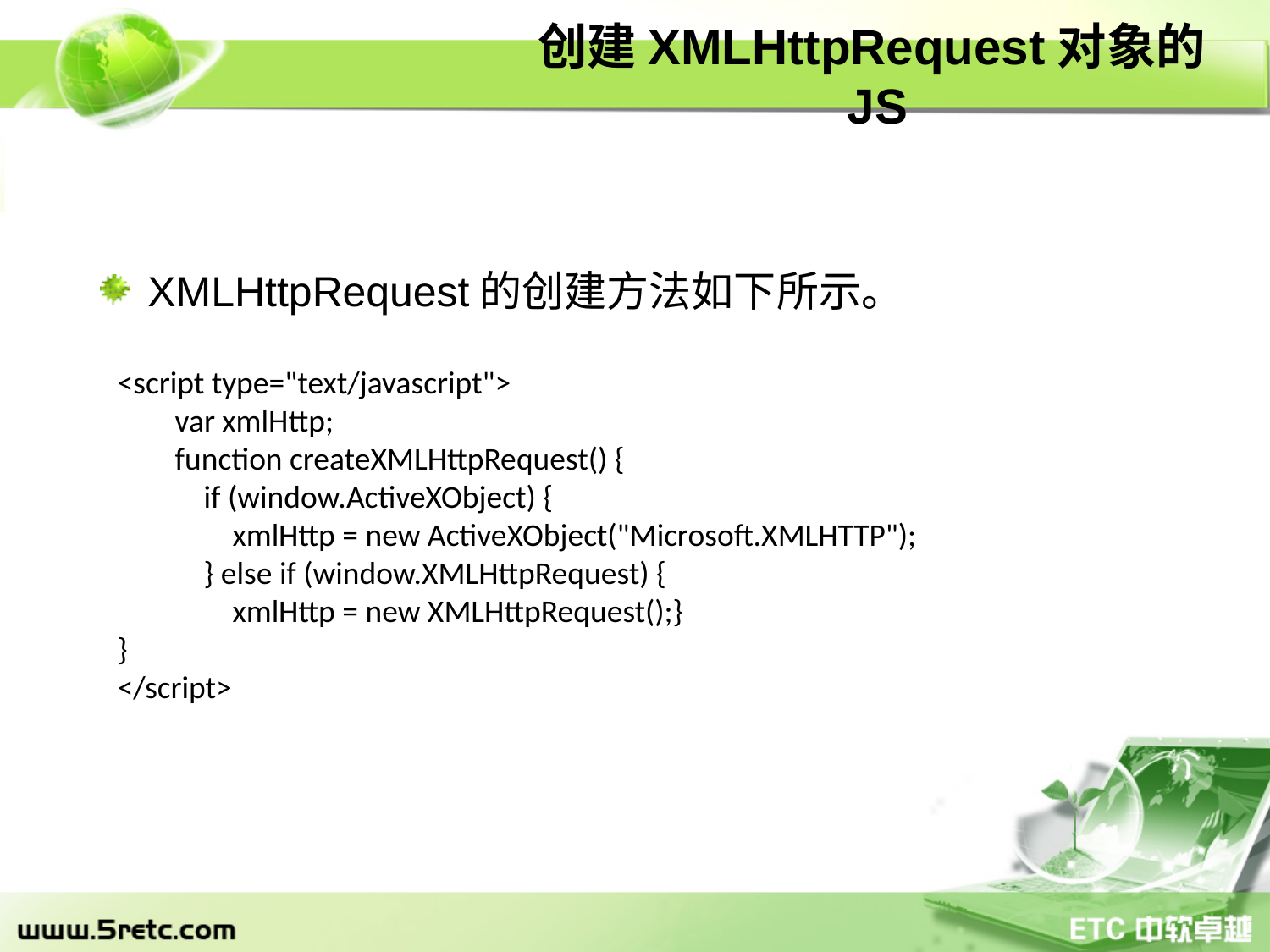

# 创建XMLHttpRequest对象的JS
XMLHttpRequest的创建方法如下所示。
<script type="text/javascript">
        var xmlHttp;
        function createXMLHttpRequest() {
            if (window.ActiveXObject) {
                xmlHttp = new ActiveXObject("Microsoft.XMLHTTP");
            } else if (window.XMLHttpRequest) {
                xmlHttp = new XMLHttpRequest();}
}
</script>